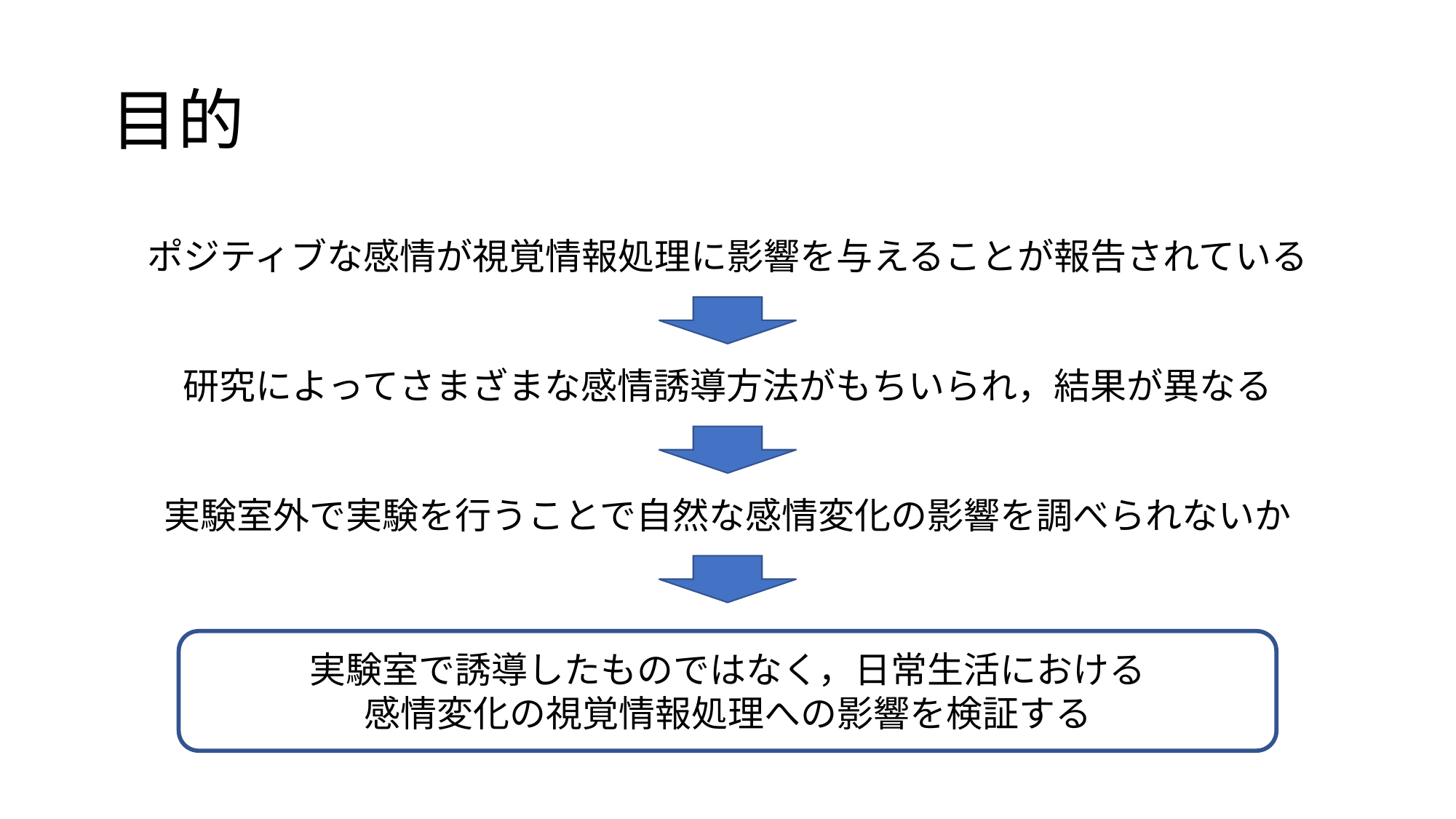

# 目的
ポジティブな感情が視覚情報処理に影響を与えることが報告されている

研究によってさまざまな感情誘導方法がもちいられ，結果が異なる

実験室外で実験を行うことで自然な感情変化の影響を調べられないか

実験室で誘導したものではなく，日常生活における
感情変化の視覚情報処理への影響を検証する